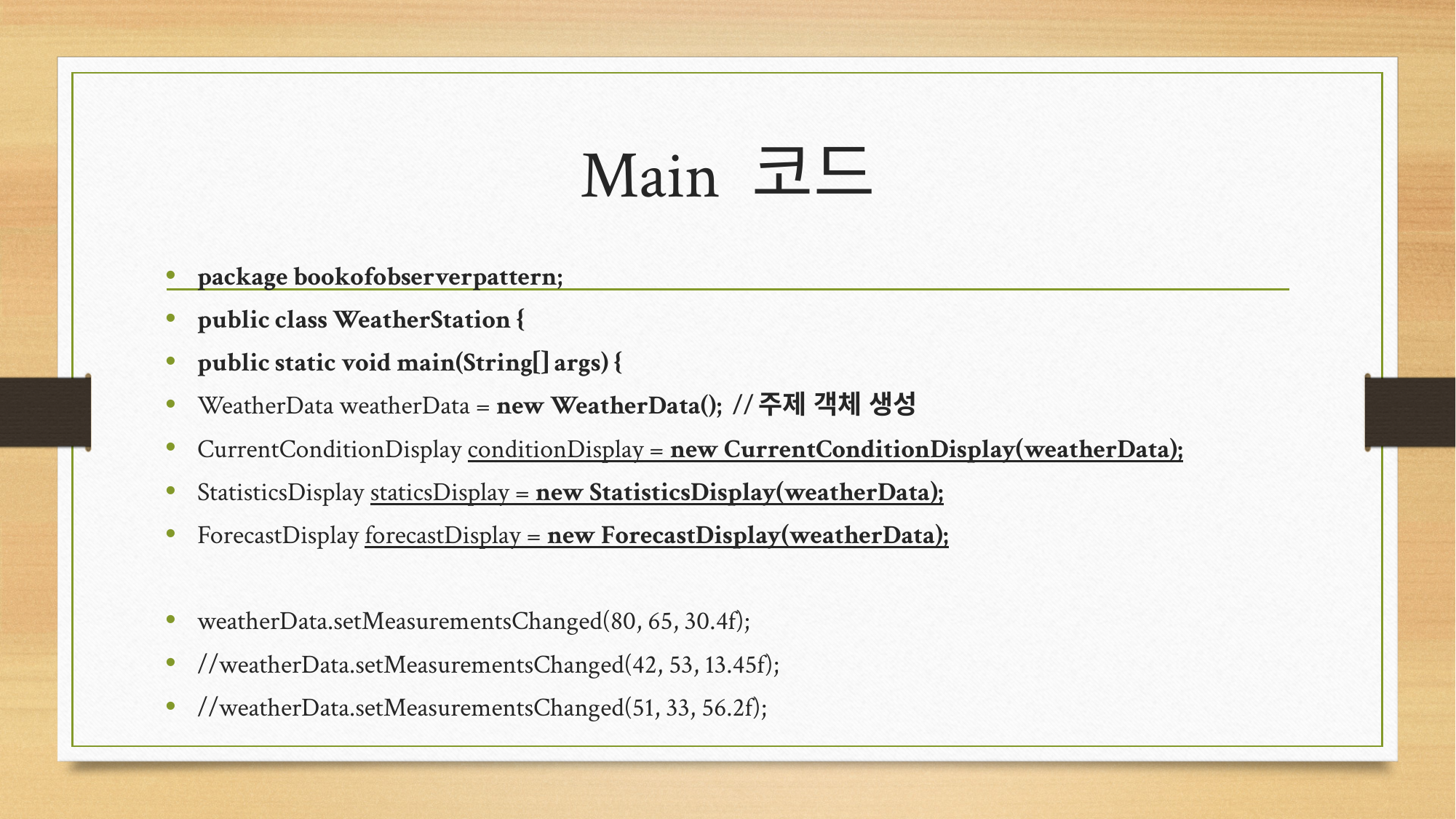

# Main 코드
package bookofobserverpattern;
public class WeatherStation {
public static void main(String[] args) {
WeatherData weatherData = new WeatherData();  //주제 객체 생성
CurrentConditionDisplay conditionDisplay = new CurrentConditionDisplay(weatherData);
StatisticsDisplay staticsDisplay = new StatisticsDisplay(weatherData);
ForecastDisplay forecastDisplay = new ForecastDisplay(weatherData);

weatherData.setMeasurementsChanged(80, 65, 30.4f);
//weatherData.setMeasurementsChanged(42, 53, 13.45f);
//weatherData.setMeasurementsChanged(51, 33, 56.2f);